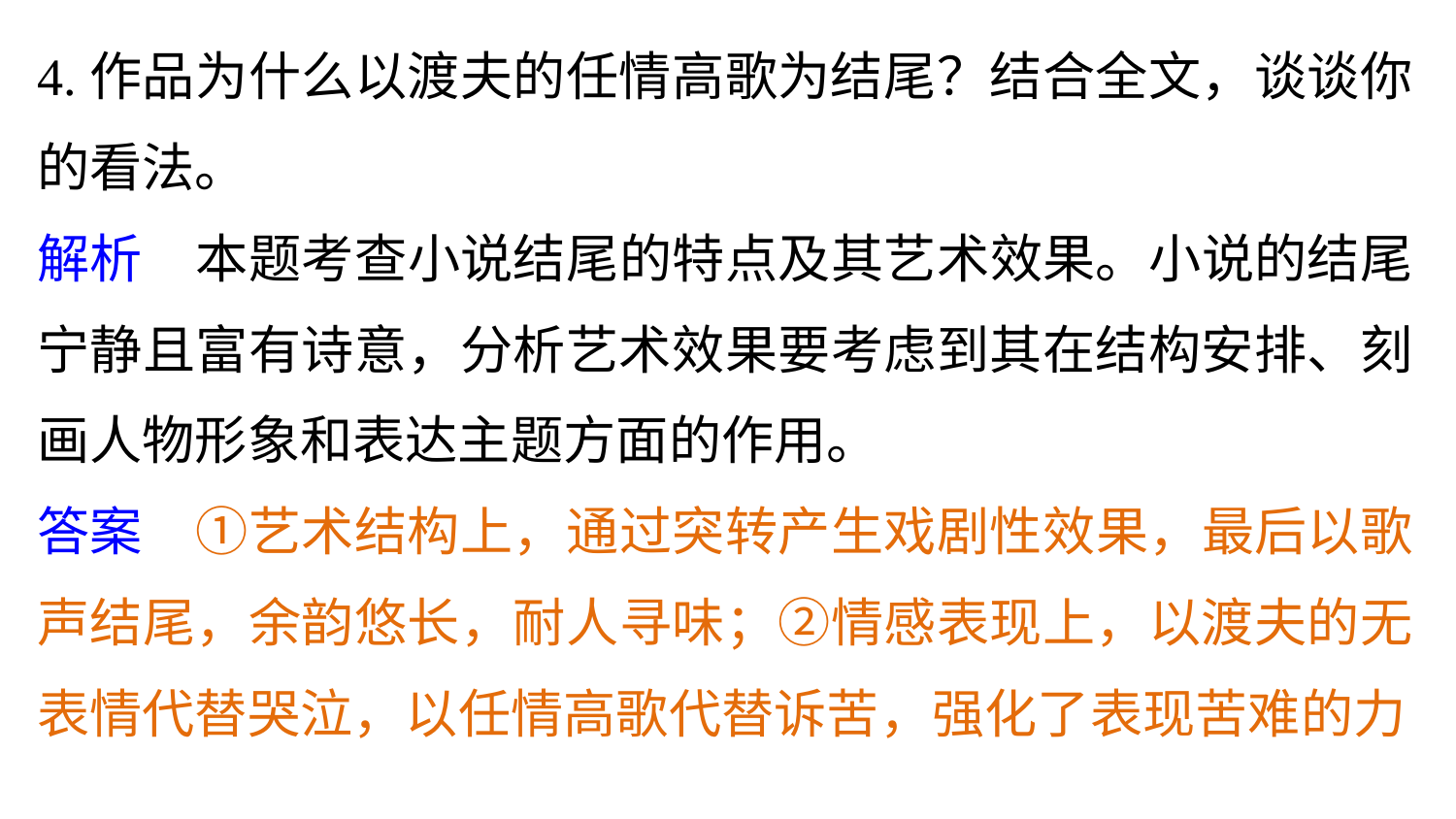

4.作品为什么以渡夫的任情高歌为结尾？结合全文，谈谈你的看法。
解析　本题考查小说结尾的特点及其艺术效果。小说的结尾宁静且富有诗意，分析艺术效果要考虑到其在结构安排、刻画人物形象和表达主题方面的作用。
答案　①艺术结构上，通过突转产生戏剧性效果，最后以歌声结尾，余韵悠长，耐人寻味；②情感表现上，以渡夫的无表情代替哭泣，以任情高歌代替诉苦，强化了表现苦难的力